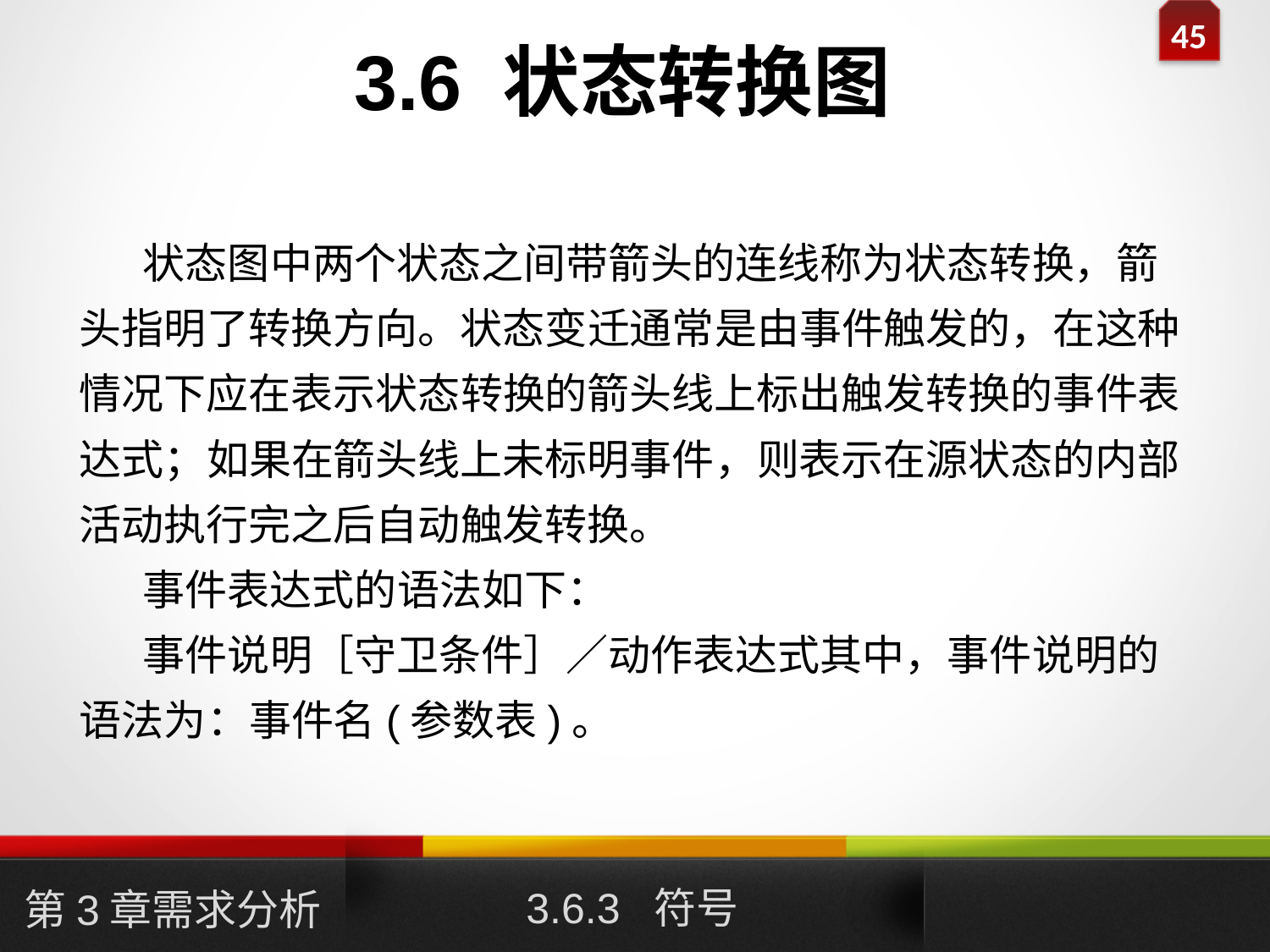

# 3.6 状态转换图
状态图中两个状态之间带箭头的连线称为状态转换，箭头指明了转换方向。状态变迁通常是由事件触发的，在这种情况下应在表示状态转换的箭头线上标出触发转换的事件表达式；如果在箭头线上未标明事件，则表示在源状态的内部活动执行完之后自动触发转换。
事件表达式的语法如下：
事件说明［守卫条件］／动作表达式其中，事件说明的语法为：事件名(参数表)。
3.6.3  符号
第3章需求分析